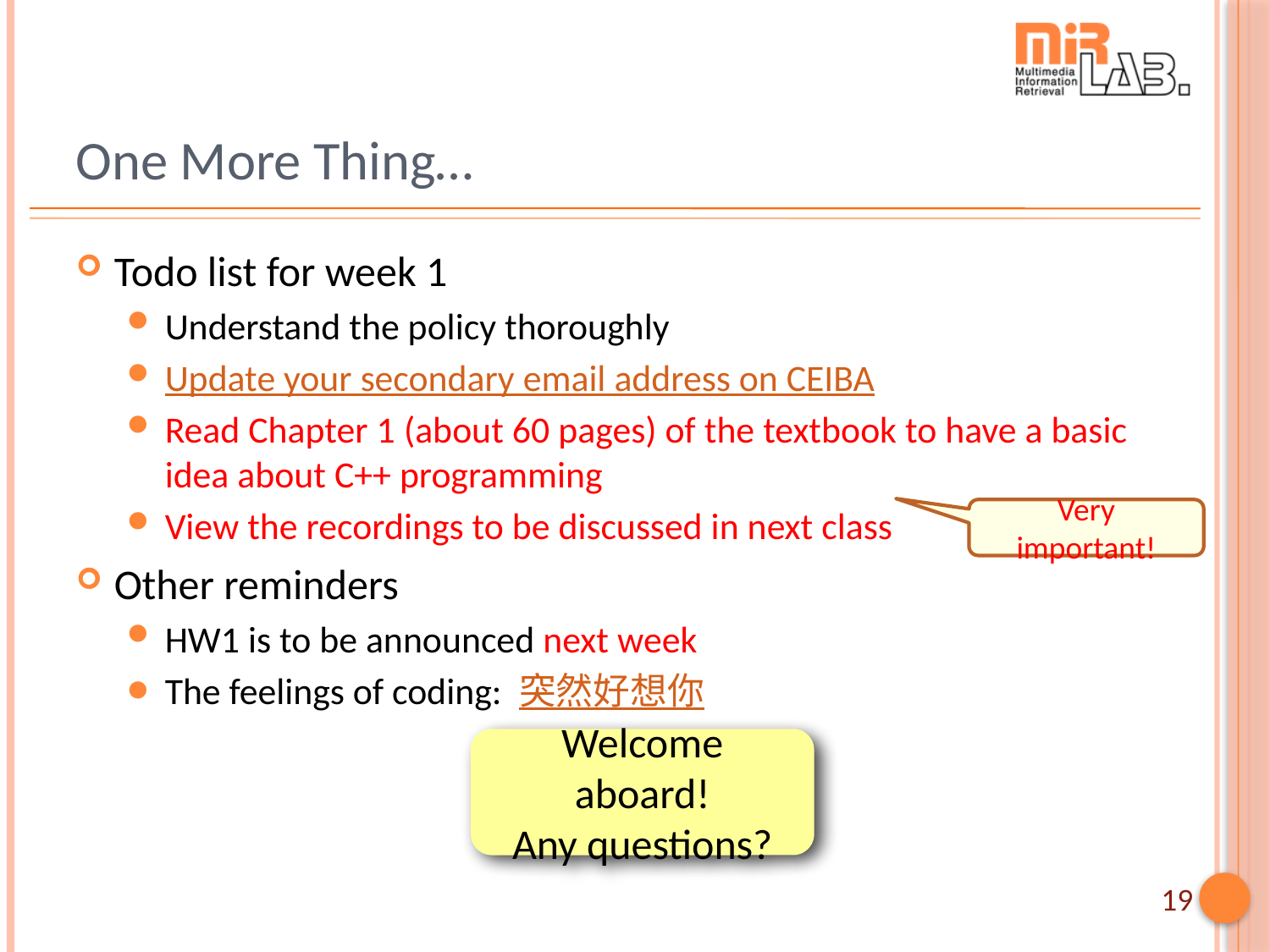

# One More Thing…
Todo list for week 1
Understand the policy thoroughly
Update your secondary email address on CEIBA
Read Chapter 1 (about 60 pages) of the textbook to have a basic idea about C++ programming
View the recordings to be discussed in next class
Other reminders
HW1 is to be announced next week
The feelings of coding: 突然好想你

Very important!
Welcome aboard!
Any questions?